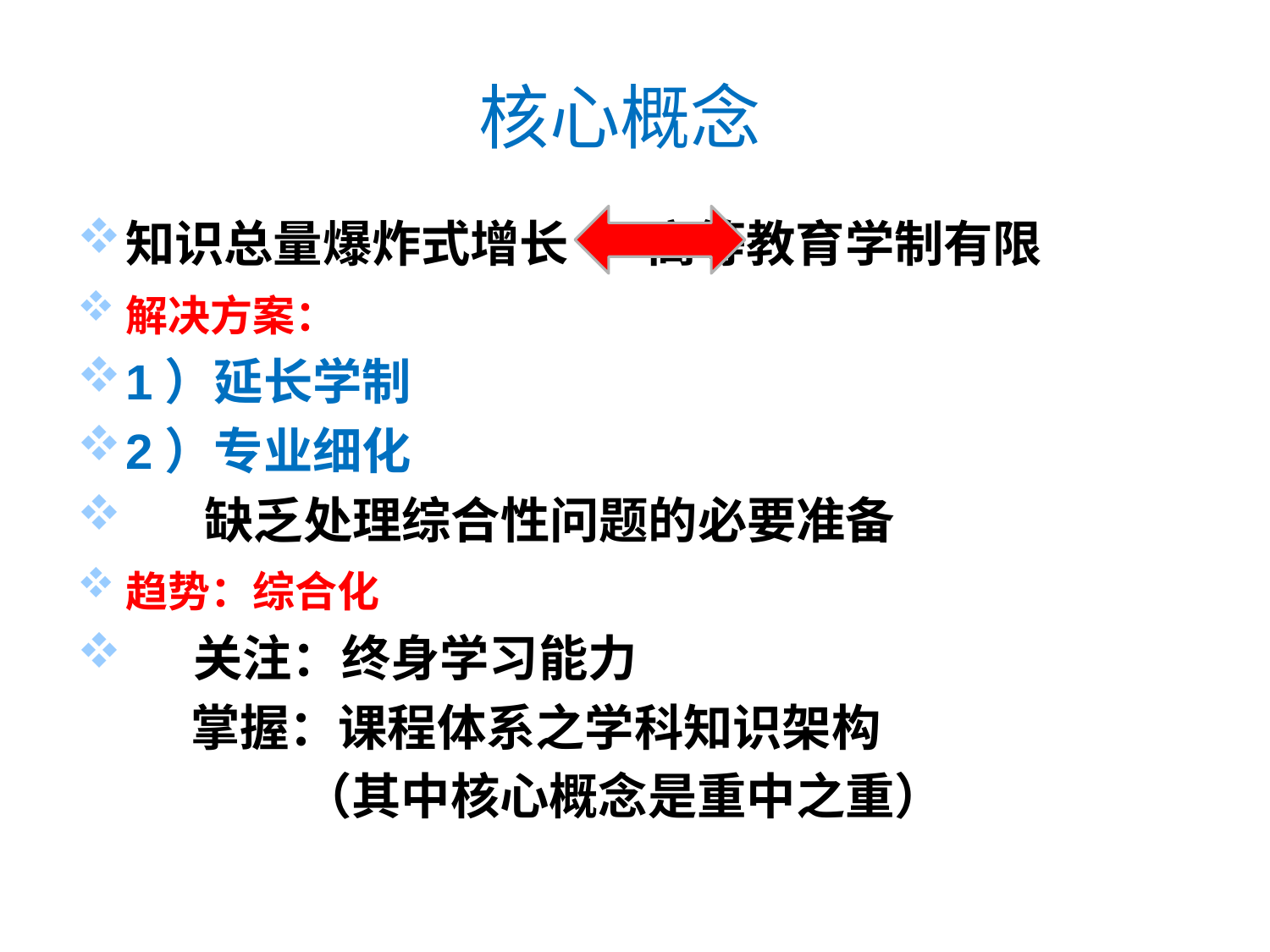

# 核心概念
知识总量爆炸式增长       高等教育学制有限
解决方案：
1）延长学制
2）专业细化
      缺乏处理综合性问题的必要准备
趋势：综合化
     关注：终身学习能力
         掌握：课程体系之学科知识架构
                   （其中核心概念是重中之重）

3